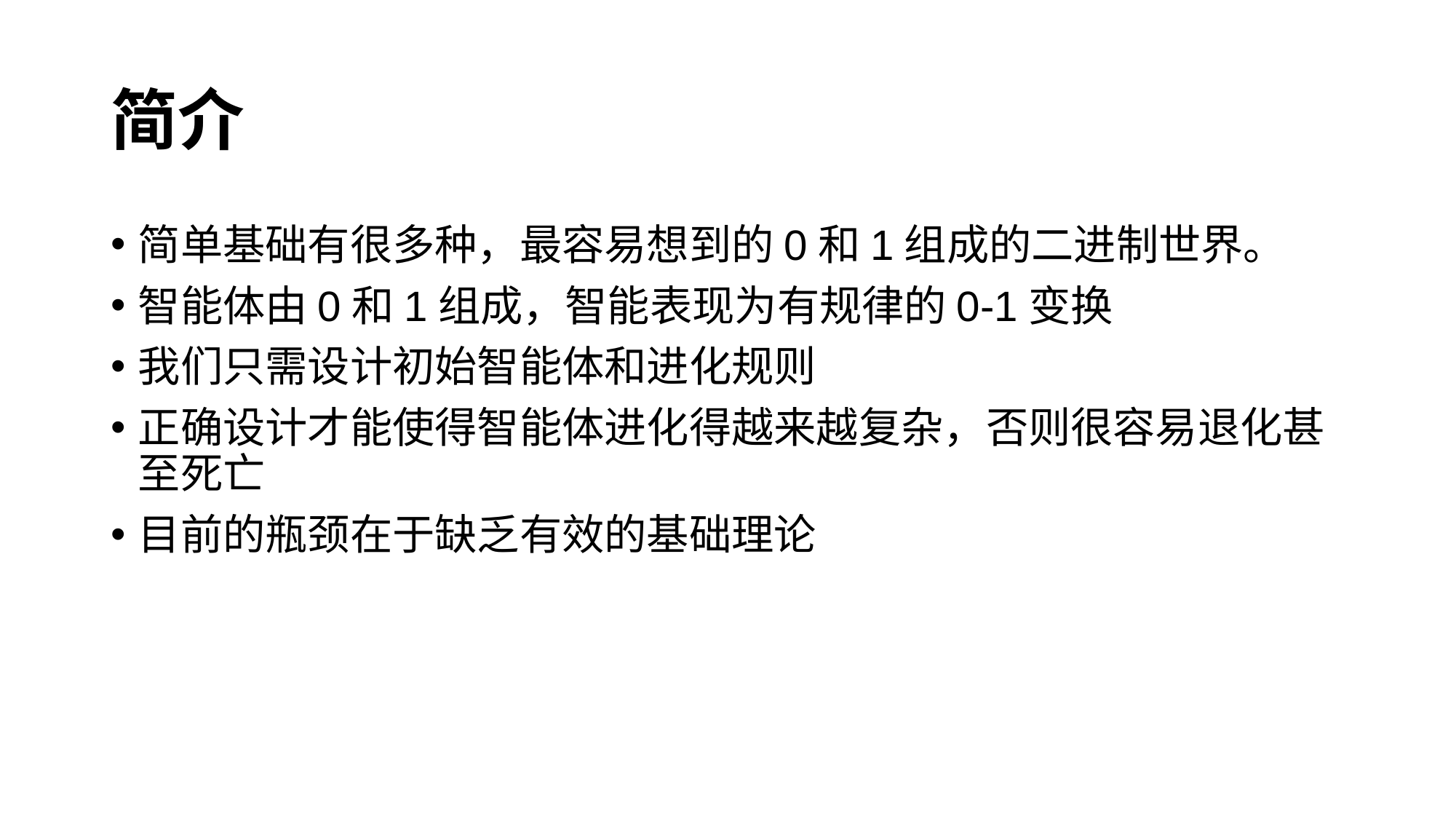

# 简介
简单基础有很多种，最容易想到的0和1组成的二进制世界。
智能体由0和1组成，智能表现为有规律的0-1变换
我们只需设计初始智能体和进化规则
正确设计才能使得智能体进化得越来越复杂，否则很容易退化甚至死亡
目前的瓶颈在于缺乏有效的基础理论